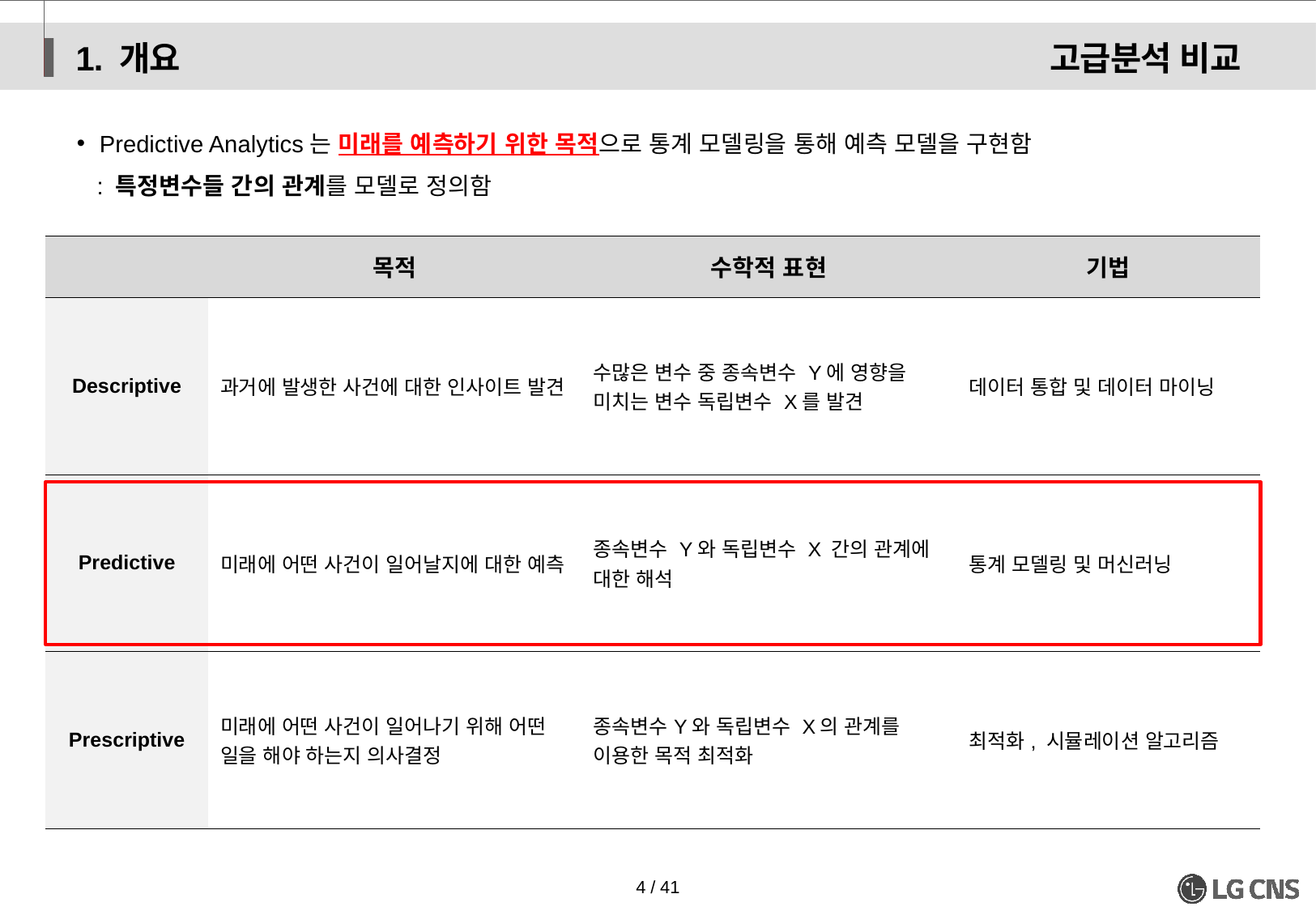

1. 개요
고급분석 비교
Predictive Analytics는 미래를 예측하기 위한 목적으로 통계 모델링을 통해 예측 모델을 구현함
   : 특정변수들 간의 관계를 모델로 정의함
|  | 목적 | 수학적 표현 | 기법 |
| --- | --- | --- | --- |
| Descriptive | 과거에 발생한 사건에 대한 인사이트 발견 | 수많은 변수 중 종속변수 Y에 영향을 미치는 변수 독립변수 X를 발견 | 데이터 통합 및 데이터 마이닝 |
| Predictive | 미래에 어떤 사건이 일어날지에 대한 예측 | 종속변수 Y와 독립변수 X 간의 관계에 대한 해석 | 통계 모델링 및 머신러닝 |
| Prescriptive | 미래에 어떤 사건이 일어나기 위해 어떤 일을 해야 하는지 의사결정 | 종속변수Y와 독립변수 X의 관계를 이용한 목적 최적화 | 최적화, 시뮬레이션 알고리즘 |